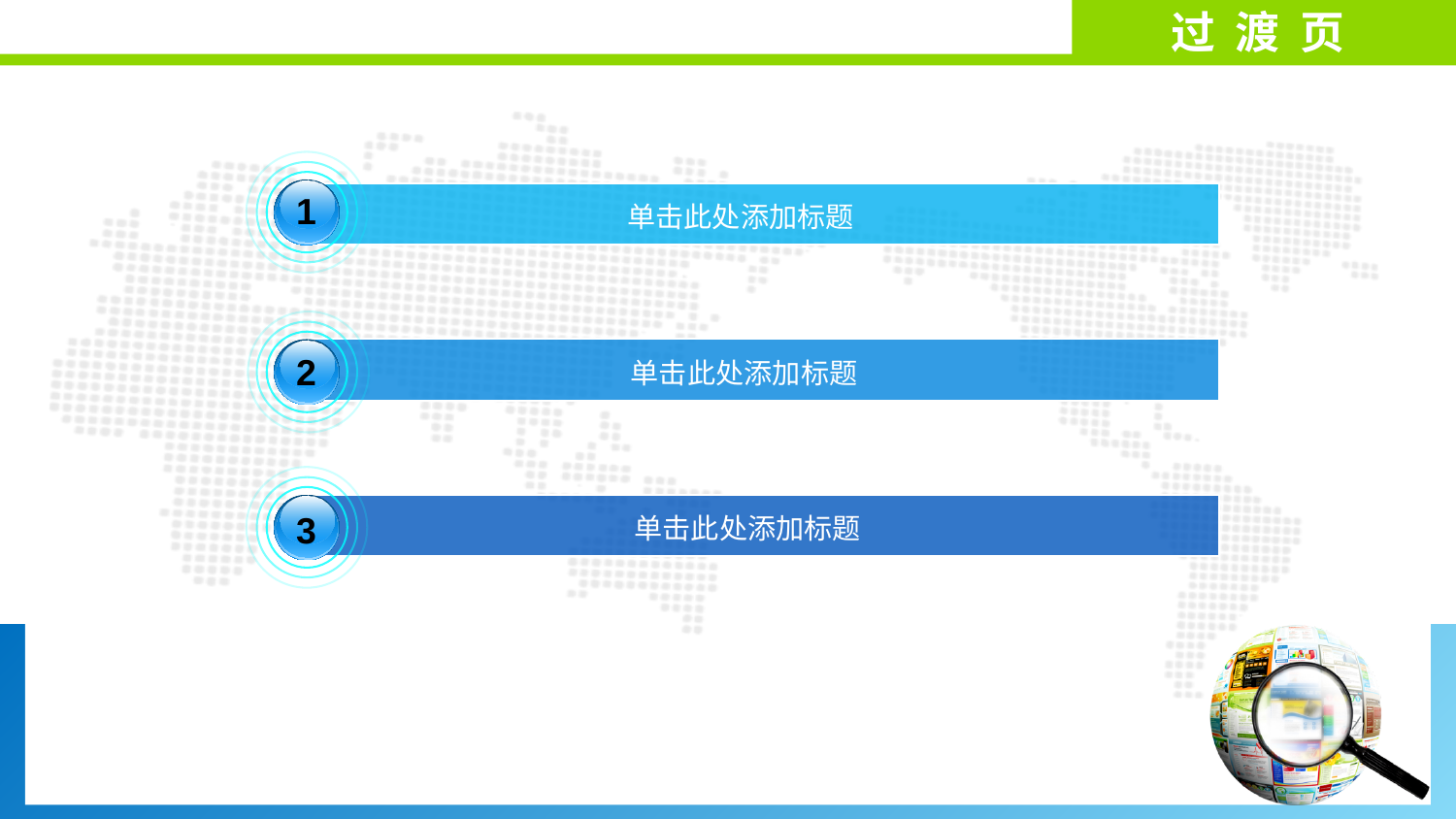

过  渡  页

1

单击此处添加标题

单击此处添加标题

2

3

单击此处添加标题